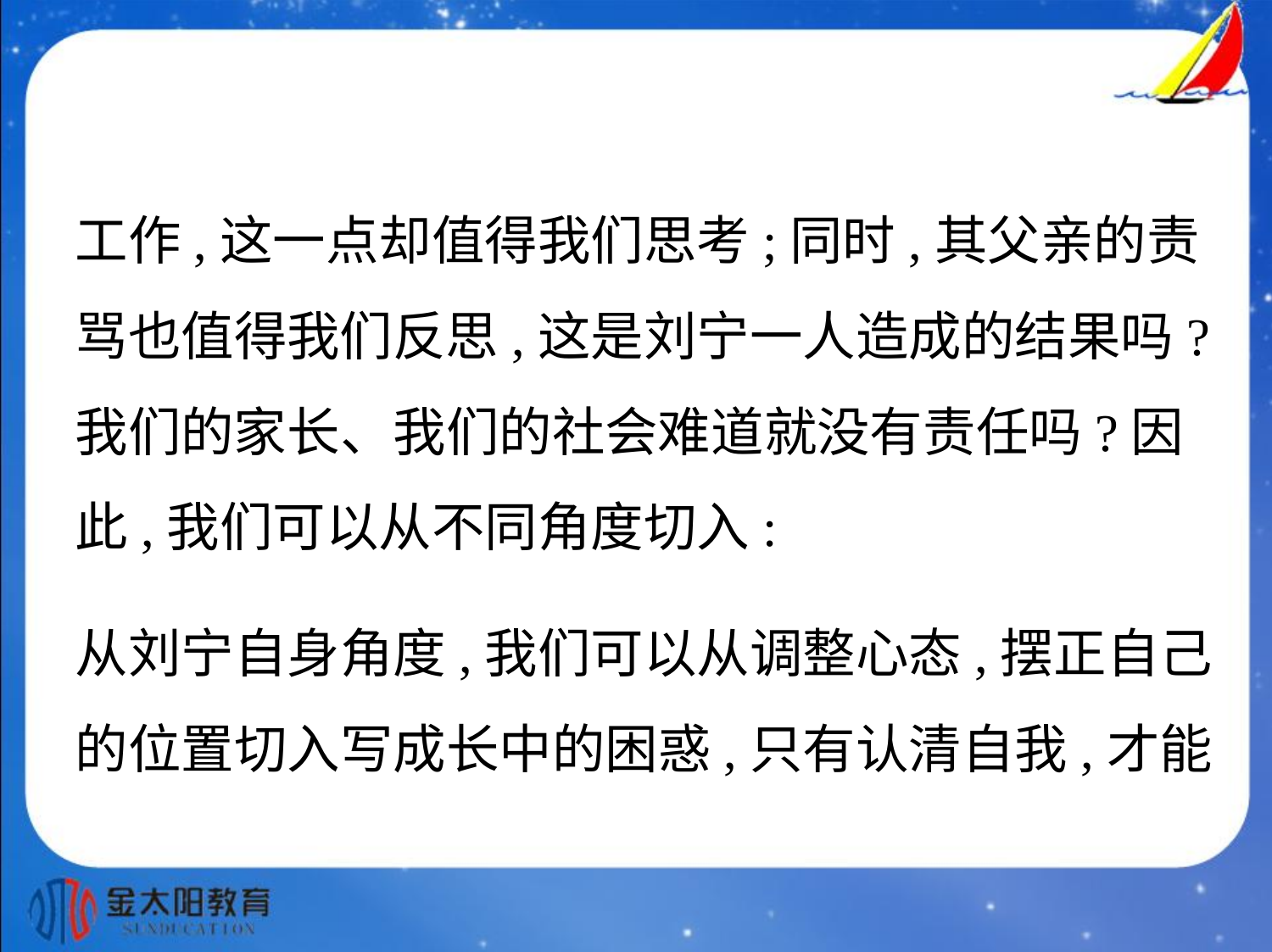

工作,这一点却值得我们思考;同时,其父亲的责
骂也值得我们反思,这是刘宁一人造成的结果吗?
我们的家长、我们的社会难道就没有责任吗?因
此,我们可以从不同角度切入:
从刘宁自身角度,我们可以从调整心态,摆正自己
的位置切入写成长中的困惑,只有认清自我,才能